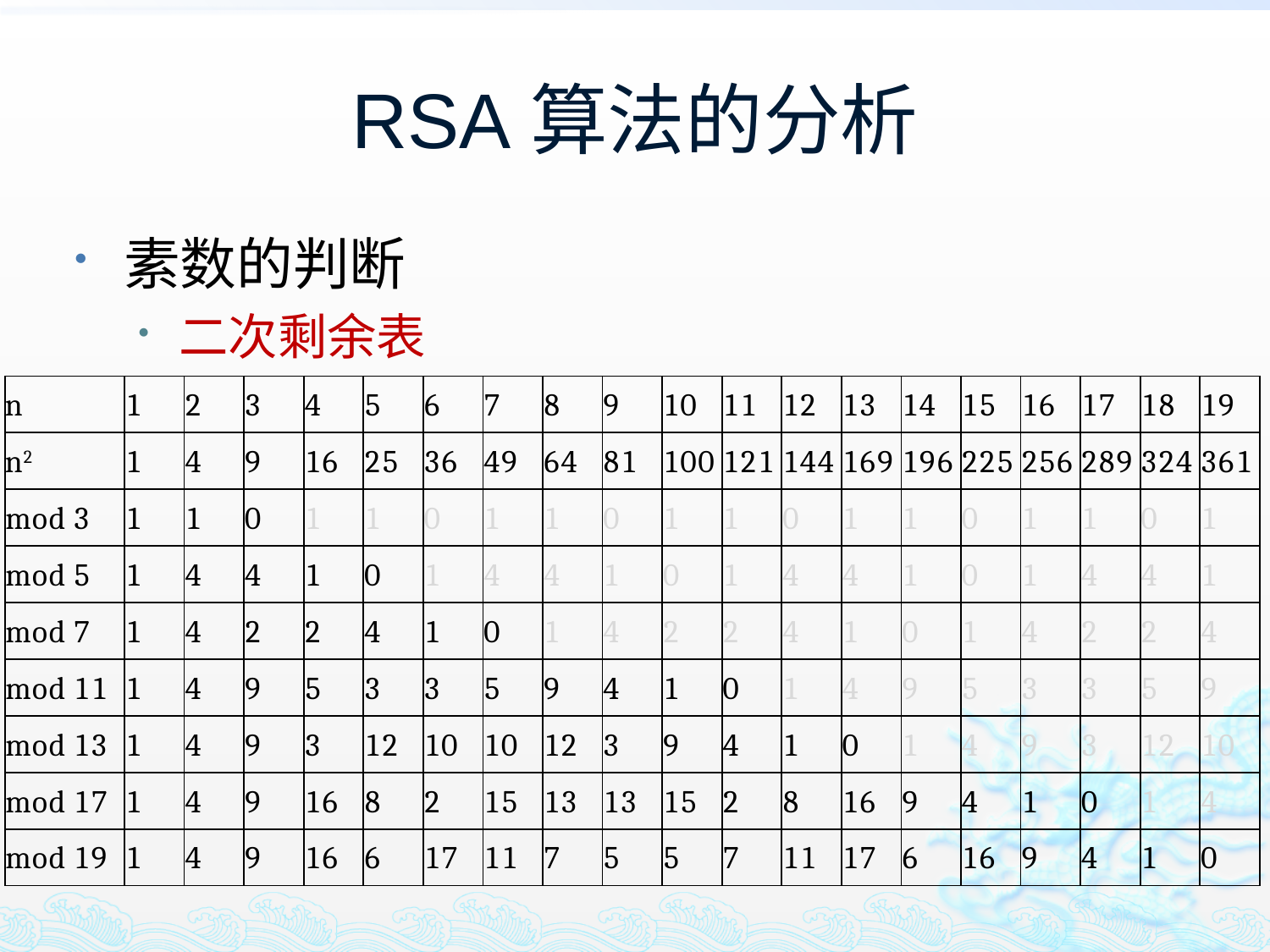

# RSA算法的分析
素数的判断
二次剩余表

| n | 1 | 2 | 3 | 4 | 5 | 6 | 7 | 8 | 9 | 10 | 11 | 12 | 13 | 14 | 15 | 16 | 17 | 18 | 19 |
| --- | --- | --- | --- | --- | --- | --- | --- | --- | --- | --- | --- | --- | --- | --- | --- | --- | --- | --- | --- |
| n2 | 1 | 4 | 9 | 16 | 25 | 36 | 49 | 64 | 81 | 100 | 121 | 144 | 169 | 196 | 225 | 256 | 289 | 324 | 361 |
| mod 3 | 1 | 1 | 0 | 1 | 1 | 0 | 1 | 1 | 0 | 1 | 1 | 0 | 1 | 1 | 0 | 1 | 1 | 0 | 1 |
| mod 5 | 1 | 4 | 4 | 1 | 0 | 1 | 4 | 4 | 1 | 0 | 1 | 4 | 4 | 1 | 0 | 1 | 4 | 4 | 1 |
| mod 7 | 1 | 4 | 2 | 2 | 4 | 1 | 0 | 1 | 4 | 2 | 2 | 4 | 1 | 0 | 1 | 4 | 2 | 2 | 4 |
| mod 11 | 1 | 4 | 9 | 5 | 3 | 3 | 5 | 9 | 4 | 1 | 0 | 1 | 4 | 9 | 5 | 3 | 3 | 5 | 9 |
| mod 13 | 1 | 4 | 9 | 3 | 12 | 10 | 10 | 12 | 3 | 9 | 4 | 1 | 0 | 1 | 4 | 9 | 3 | 12 | 10 |
| mod 17 | 1 | 4 | 9 | 16 | 8 | 2 | 15 | 13 | 13 | 15 | 2 | 8 | 16 | 9 | 4 | 1 | 0 | 1 | 4 |
| mod 19 | 1 | 4 | 9 | 16 | 6 | 17 | 11 | 7 | 5 | 5 | 7 | 11 | 17 | 6 | 16 | 9 | 4 | 1 | 0 |